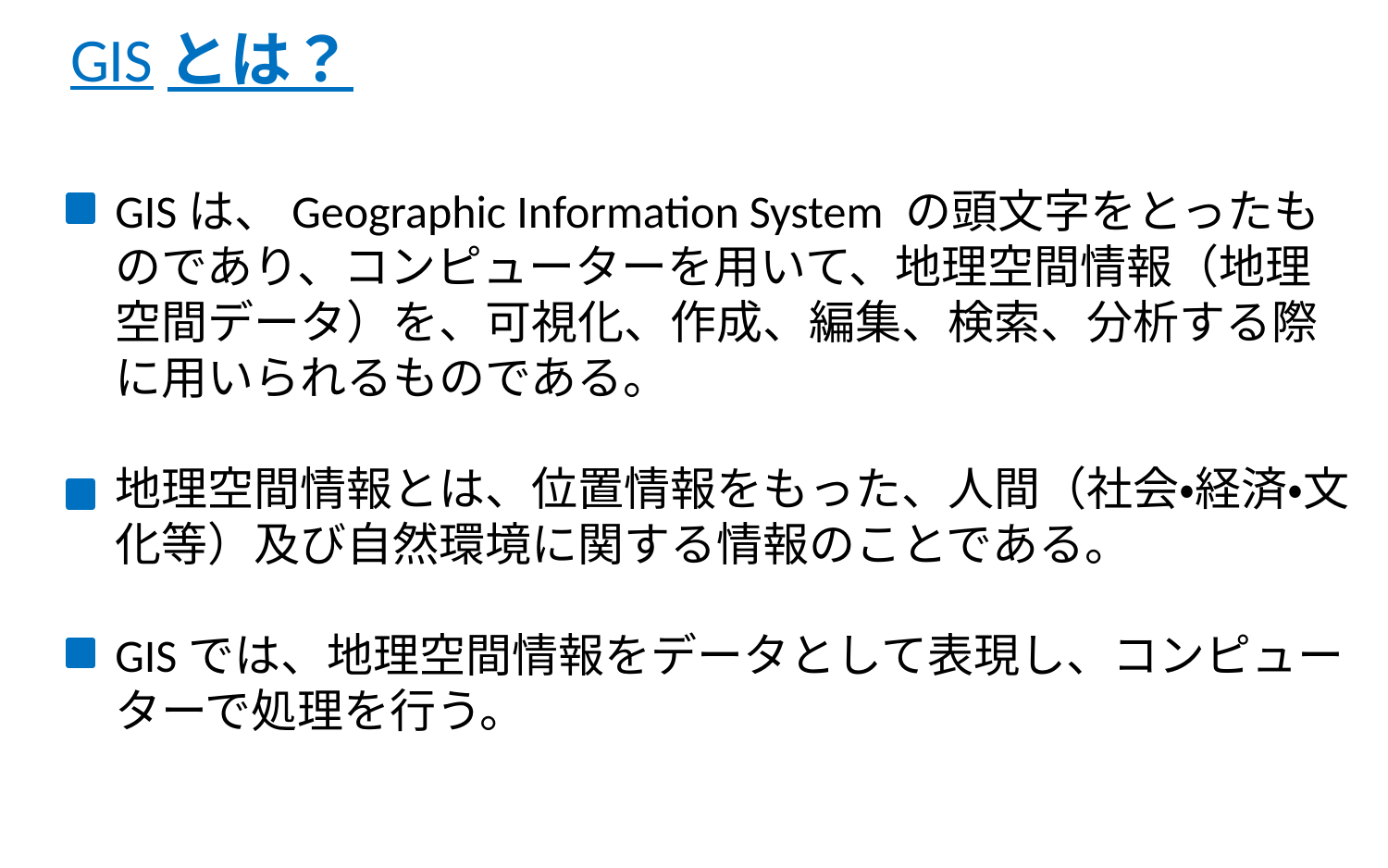

# GISとは？
GISは、Geographic Information System の頭文字をとったものであり、コンピューターを用いて、地理空間情報（地理空間データ）を、可視化、作成、編集、検索、分析する際に用いられるものである。

地理空間情報とは、位置情報をもった、人間（社会・経済・文化等）及び自然環境に関する情報のことである。

GISでは、地理空間情報をデータとして表現し、コンピューターで処理を行う。